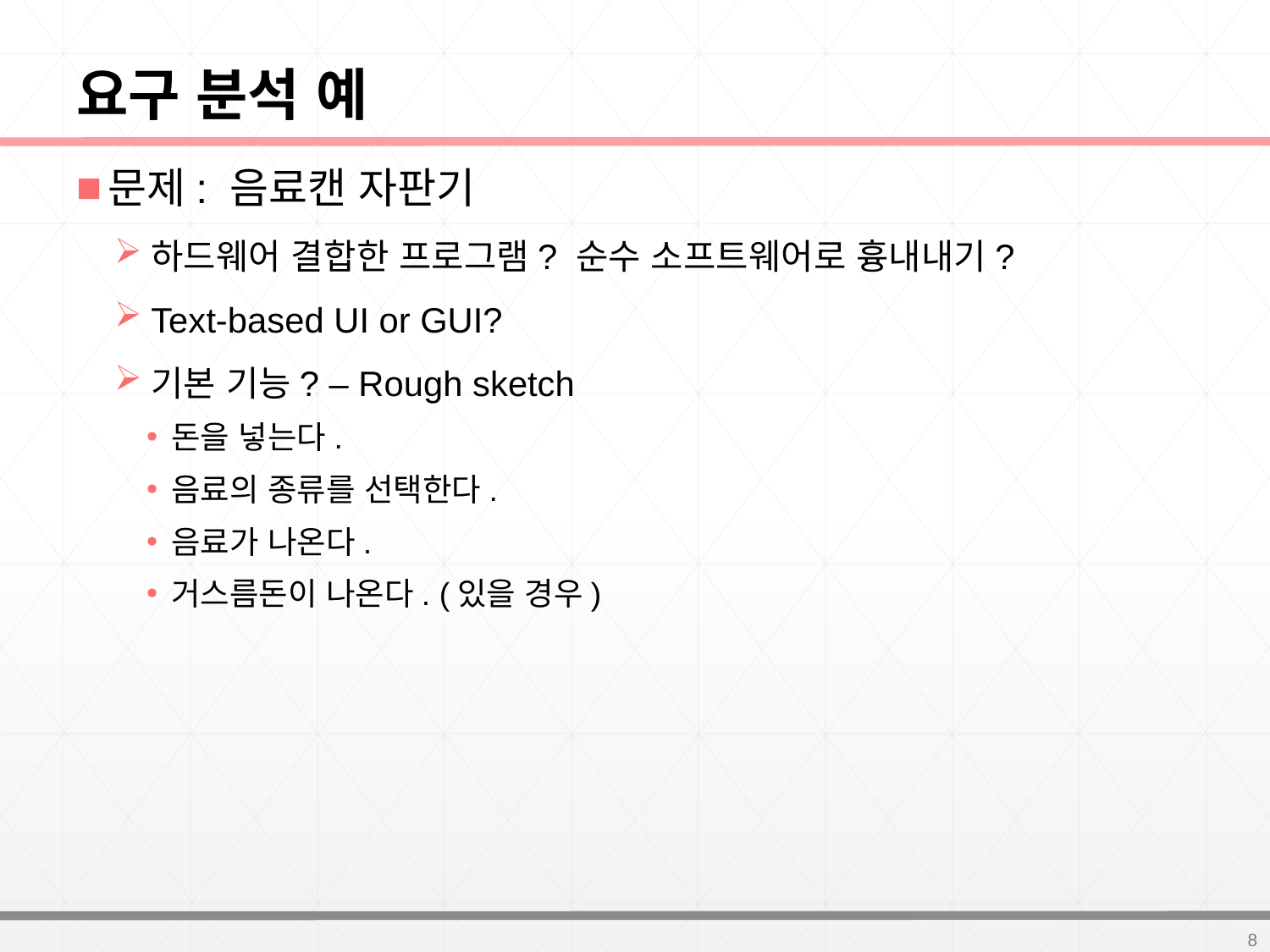

# 요구 분석 예
문제: 음료캔 자판기
하드웨어 결합한 프로그램? 순수 소프트웨어로 흉내내기?
Text-based UI or GUI?
기본 기능? – Rough sketch
돈을 넣는다.
음료의 종류를 선택한다.
음료가 나온다.
거스름돈이 나온다. (있을 경우)

8